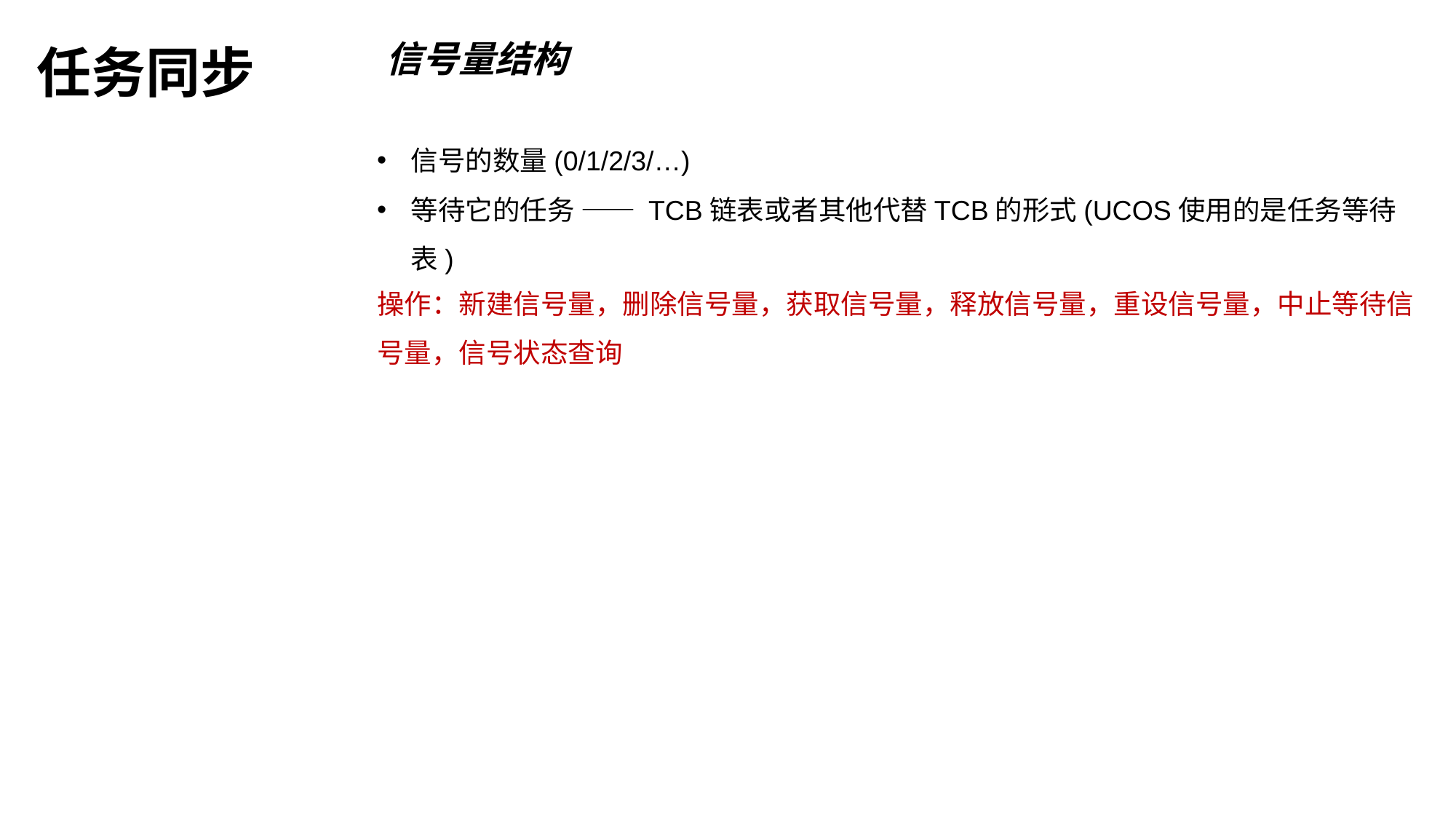

任务同步
# 信号量结构
信号的数量(0/1/2/3/…)
等待它的任务 —— TCB链表或者其他代替TCB的形式(UCOS使用的是任务等待表)
操作：新建信号量，删除信号量，获取信号量，释放信号量，重设信号量，中止等待信号量，信号状态查询